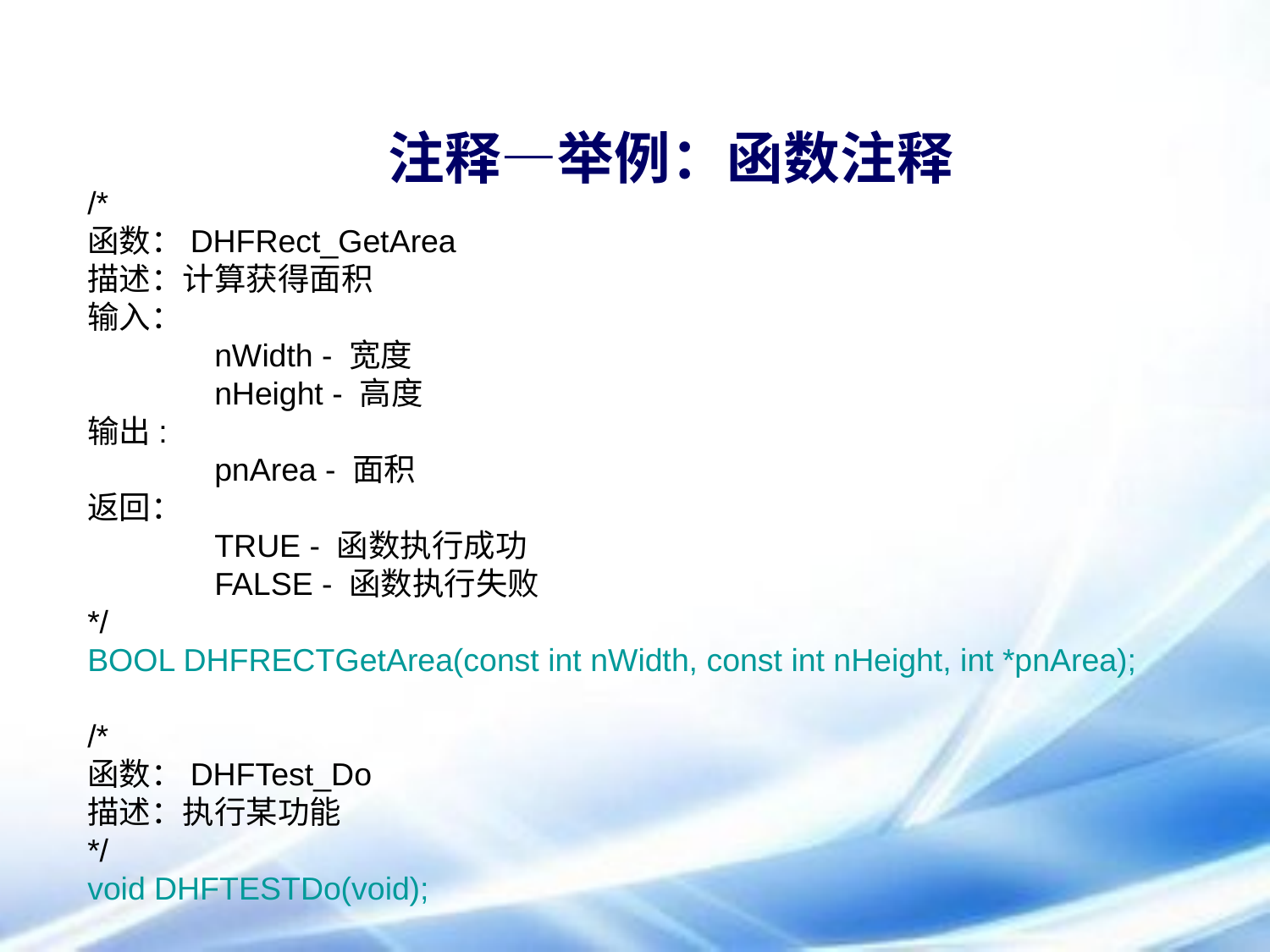

# 注释—举例：函数注释
/*
函数：DHFRect_GetArea
描述：计算获得面积
输入：
	nWidth - 宽度
	nHeight - 高度
输出:
	pnArea - 面积
返回：
	TRUE - 函数执行成功
	FALSE - 函数执行失败
*/
BOOL DHFRECTGetArea(const int nWidth, const int nHeight, int *pnArea);

/*
函数：DHFTest_Do
描述：执行某功能
*/
void DHFTESTDo(void);